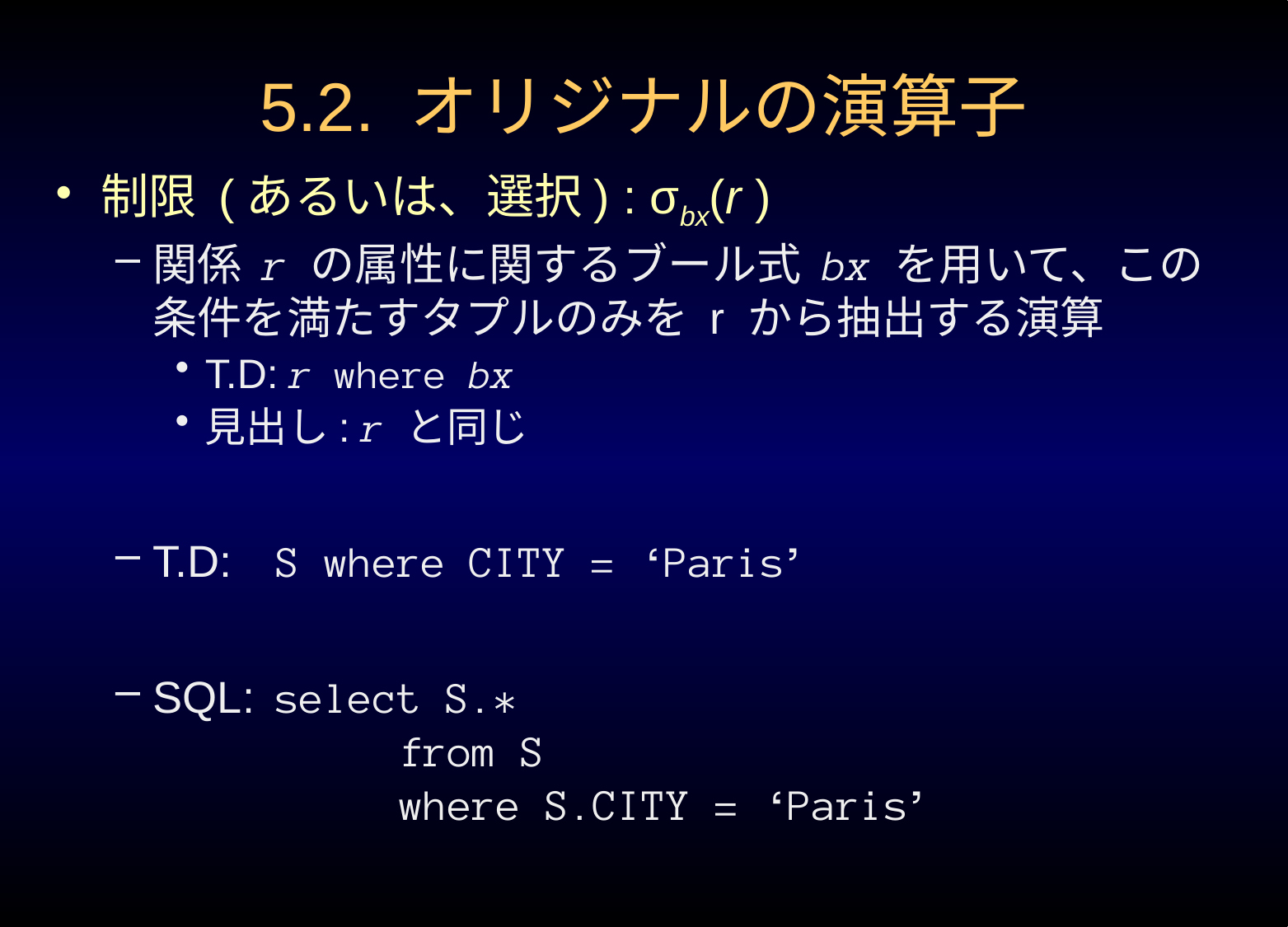

# 5.2. オリジナルの演算子
制限 (あるいは、選択) : σbx(r )
関係 r の属性に関するブール式 bx を用いて、この条件を満たすタプルのみを r から抽出する演算
T.D: r where bx
見出し: r と同じ

T.D:	S where CITY = ‘Paris’

SQL:	select S.*
		from S
		where S.CITY = ‘Paris’